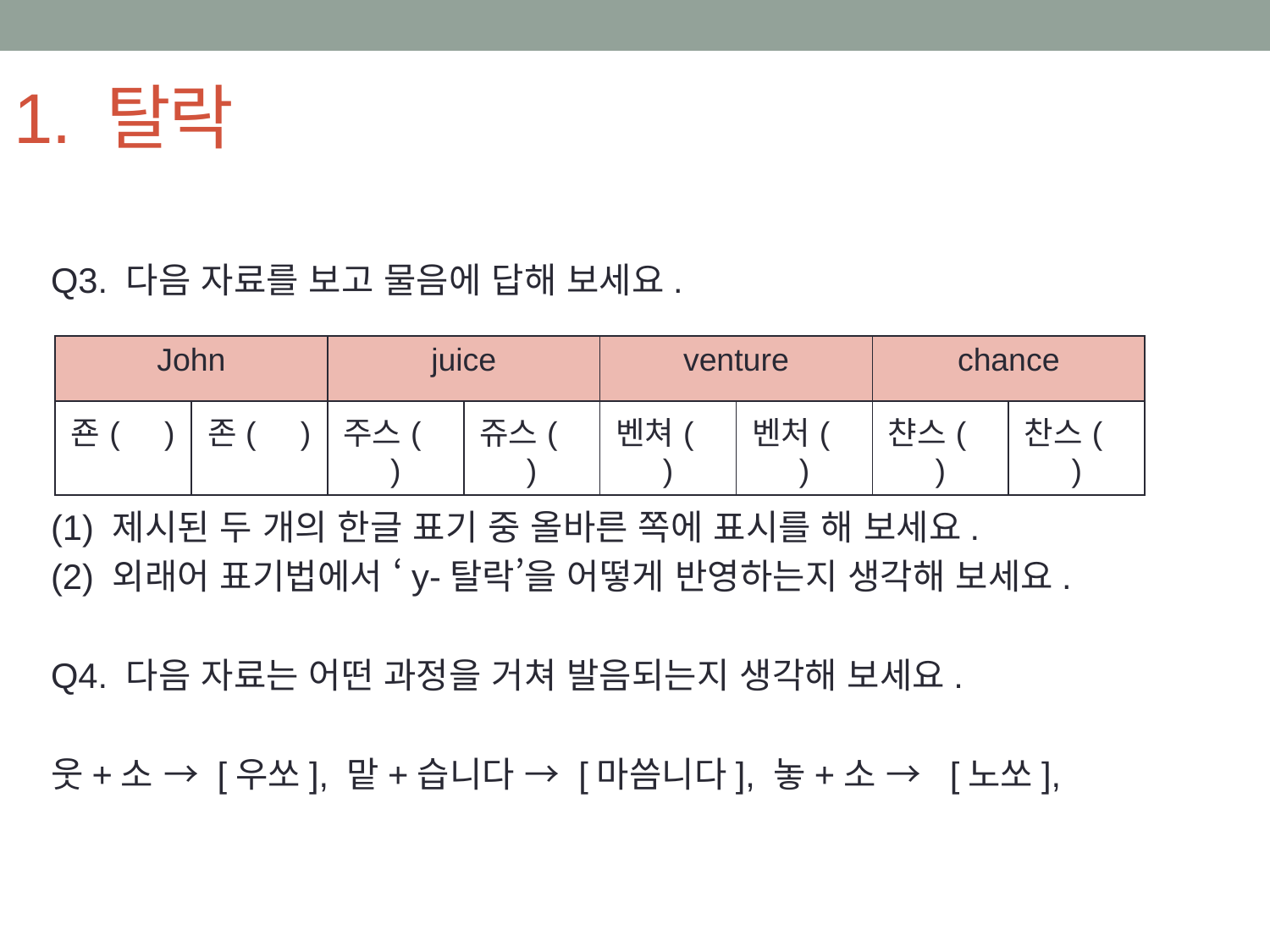

# 1. 탈락

Q3. 다음 자료를 보고 물음에 답해 보세요.

(1) 제시된 두 개의 한글 표기 중 올바른 쪽에 표시를 해 보세요.
(2) 외래어 표기법에서 ‘y-탈락’을 어떻게 반영하는지 생각해 보세요.

Q4. 다음 자료는 어떤 과정을 거쳐 발음되는지 생각해 보세요.

웃+소 → [우쏘], 맡+습니다 → [마씀니다], 놓+소 →  [노쏘],

| John |  | juice |  | venture |  | chance |  |
| --- | --- | --- | --- | --- | --- | --- | --- |
| 죤( ) | 존( ) | 주스( ) | 쥬스( ) | 벤쳐( ) | 벤처( ) | 챤스( ) | 찬스( ) |